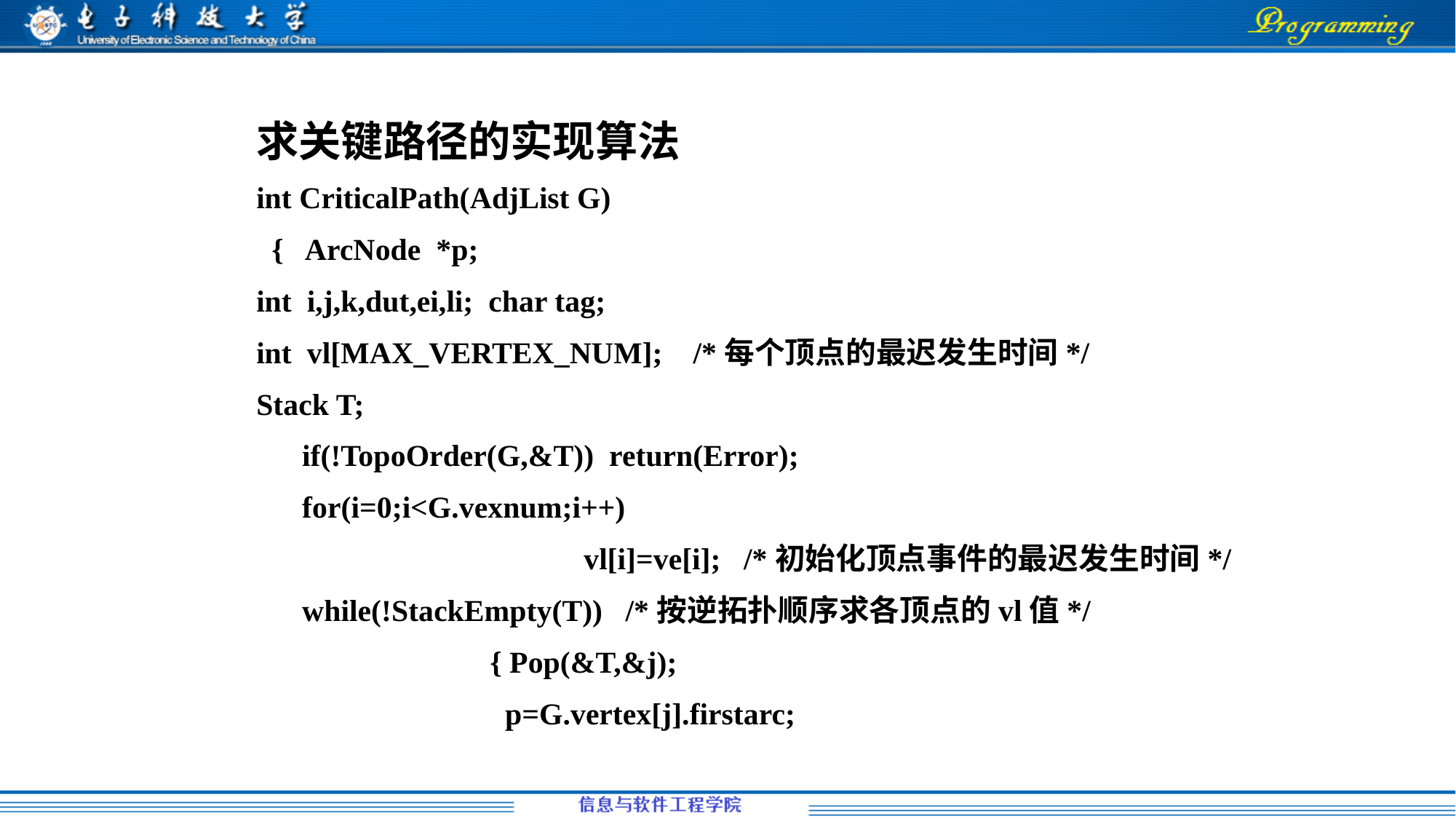

求关键路径的实现算法
int CriticalPath(AdjList G)
  {   ArcNode  *p;
int  i,j,k,dut,ei,li;  char tag;
int  vl[MAX_VERTEX_NUM];    /*每个顶点的最迟发生时间*/
Stack T;
      if(!TopoOrder(G,&T))  return(Error);
      for(i=0;i<G.vexnum;i++)
	 		vl[i]=ve[i];   /*初始化顶点事件的最迟发生时间*/
      while(!StackEmpty(T))   /*按逆拓扑顺序求各顶点的vl值*/
		  { Pop(&T,&j);
	  	    p=G.vertex[j].firstarc;